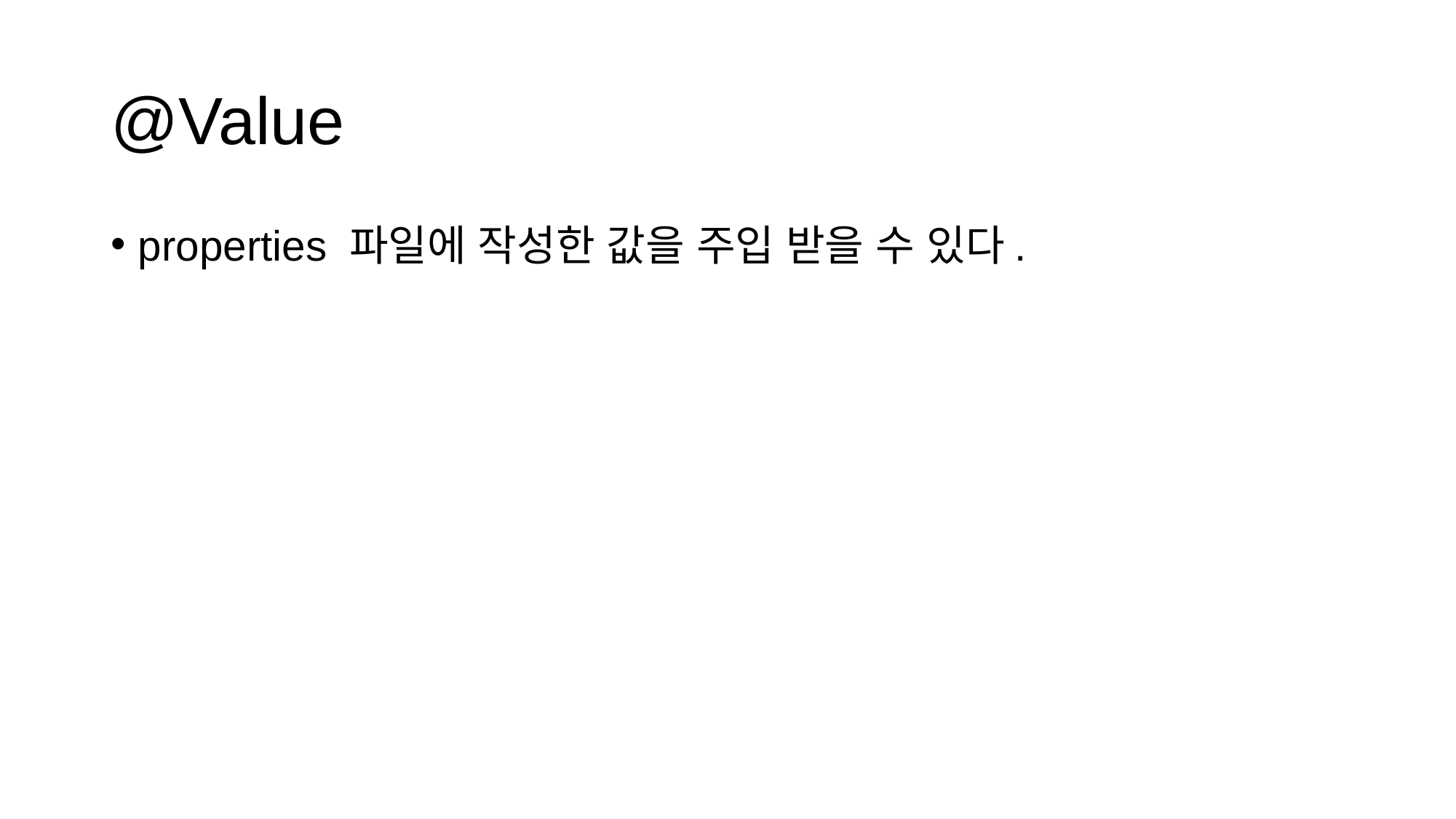

# @Value
properties 파일에 작성한 값을 주입 받을 수 있다.